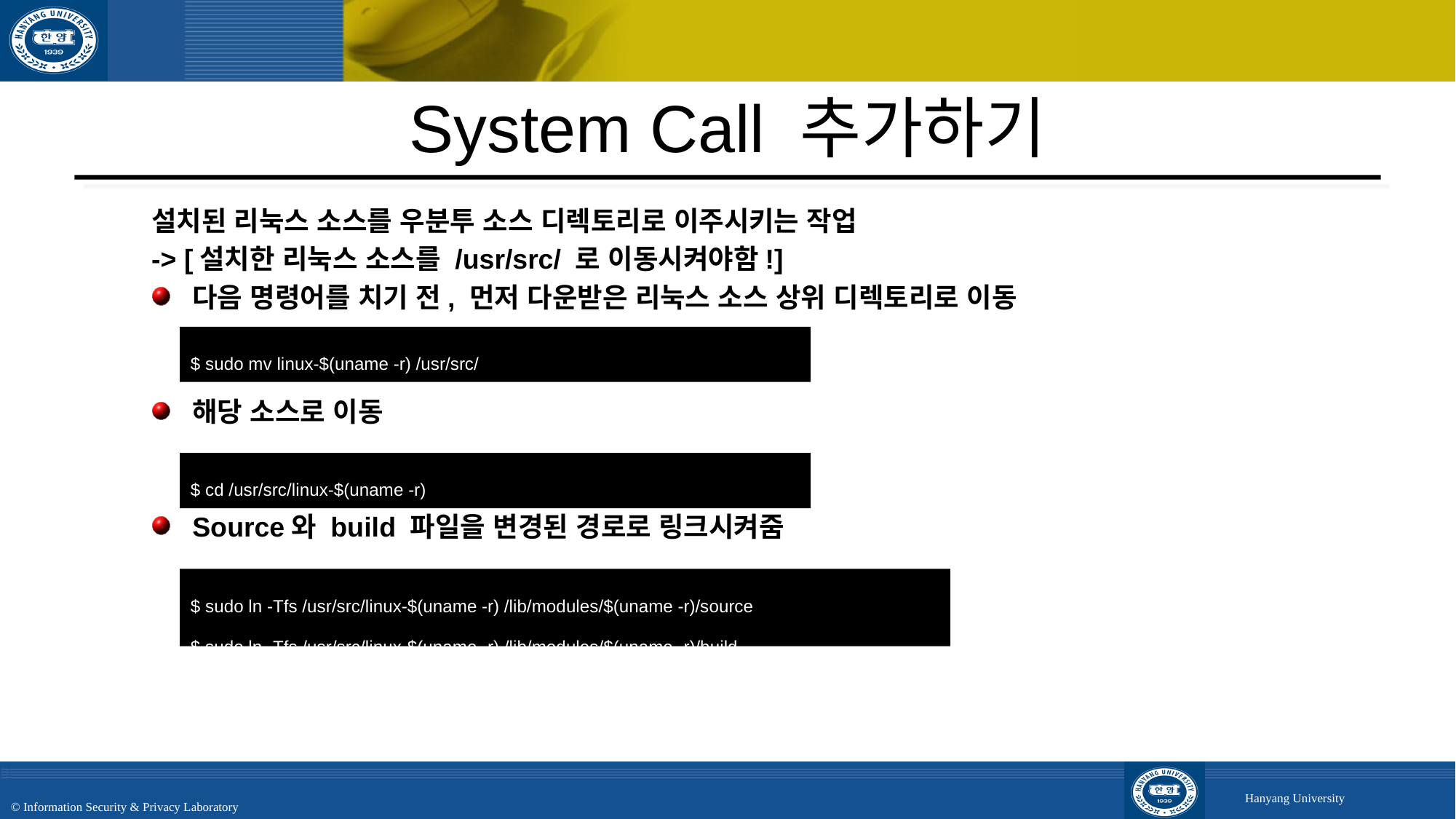

# System Call 추가하기
설치된 리눅스 소스를 우분투 소스 디렉토리로 이주시키는 작업
-> [설치한 리눅스 소스를 /usr/src/ 로 이동시켜야함!]
다음 명령어를 치기 전, 먼저 다운받은 리눅스 소스 상위 디렉토리로 이동

해당 소스로 이동

Source와 build 파일을 변경된 경로로 링크시켜줌
$ sudo mv linux-$(uname -r) /usr/src/
$ cd /usr/src/linux-$(uname -r)
$ sudo ln -Tfs /usr/src/linux-$(uname -r) /lib/modules/$(uname -r)/source
$ sudo ln -Tfs /usr/src/linux-$(uname -r) /lib/modules/$(uname -r)/build